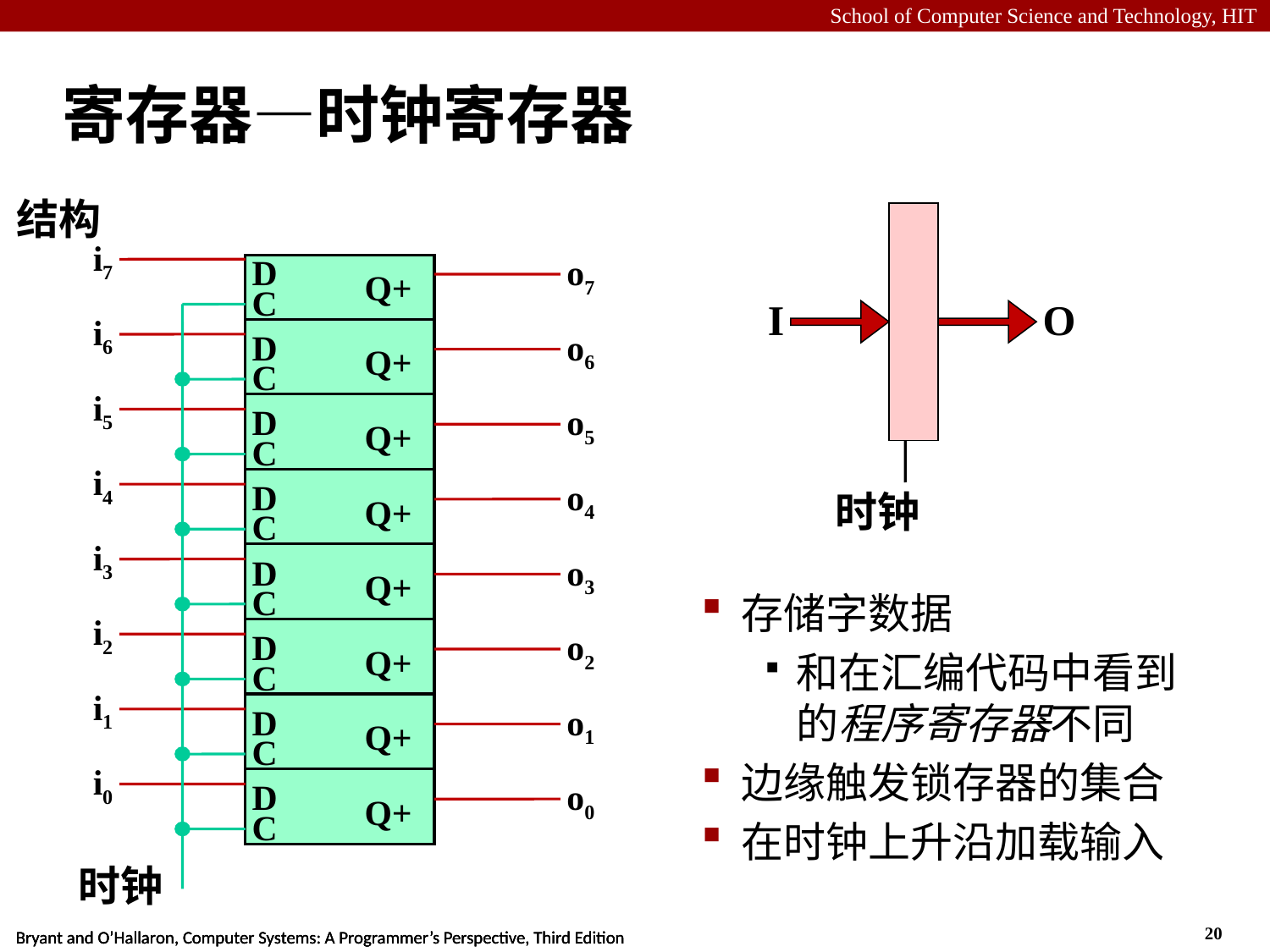

# 寄存器—时钟寄存器
结构

I
O

时钟
i7
D
o7

Q+
C

i6

D
o6

Q+
C

i5

D
o5

Q+
C

i4

D
o4

Q+
C

i3

D
o3

Q+
C

i2

D
o2

Q+
C

i1

D
o1

Q+
C

i0

D
o0

Q+
C

时钟
存储字数据
和在汇编代码中看到的程序寄存器不同
边缘触发锁存器的集合
在时钟上升沿加载输入